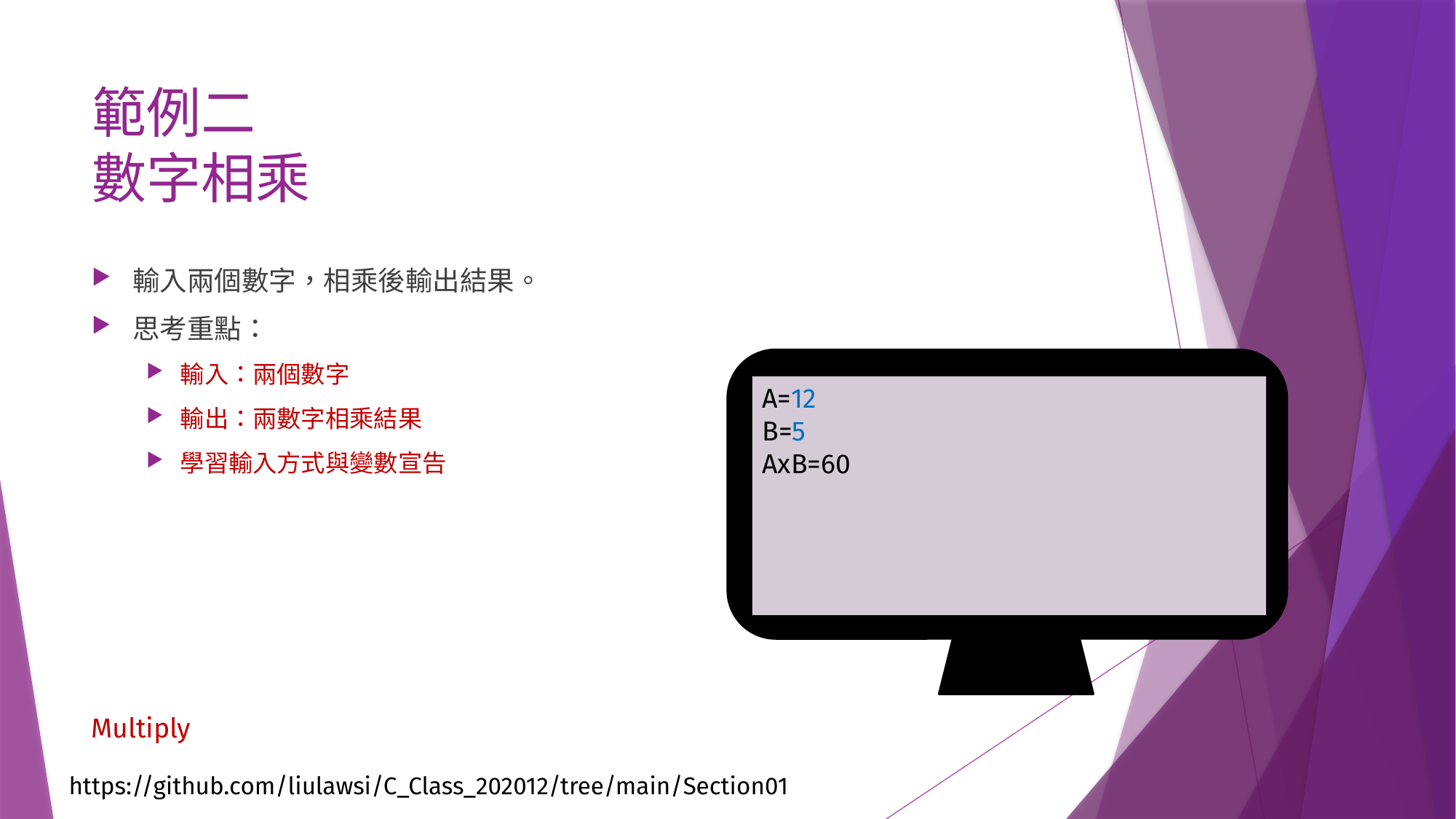

# 範例二 數字相乘
輸入兩個數字，相乘後輸出結果。
思考重點：
輸入：兩個數字
輸出：兩數字相乘結果
學習輸入方式與變數宣告

A=12
B=5
AxB=60

Multiply